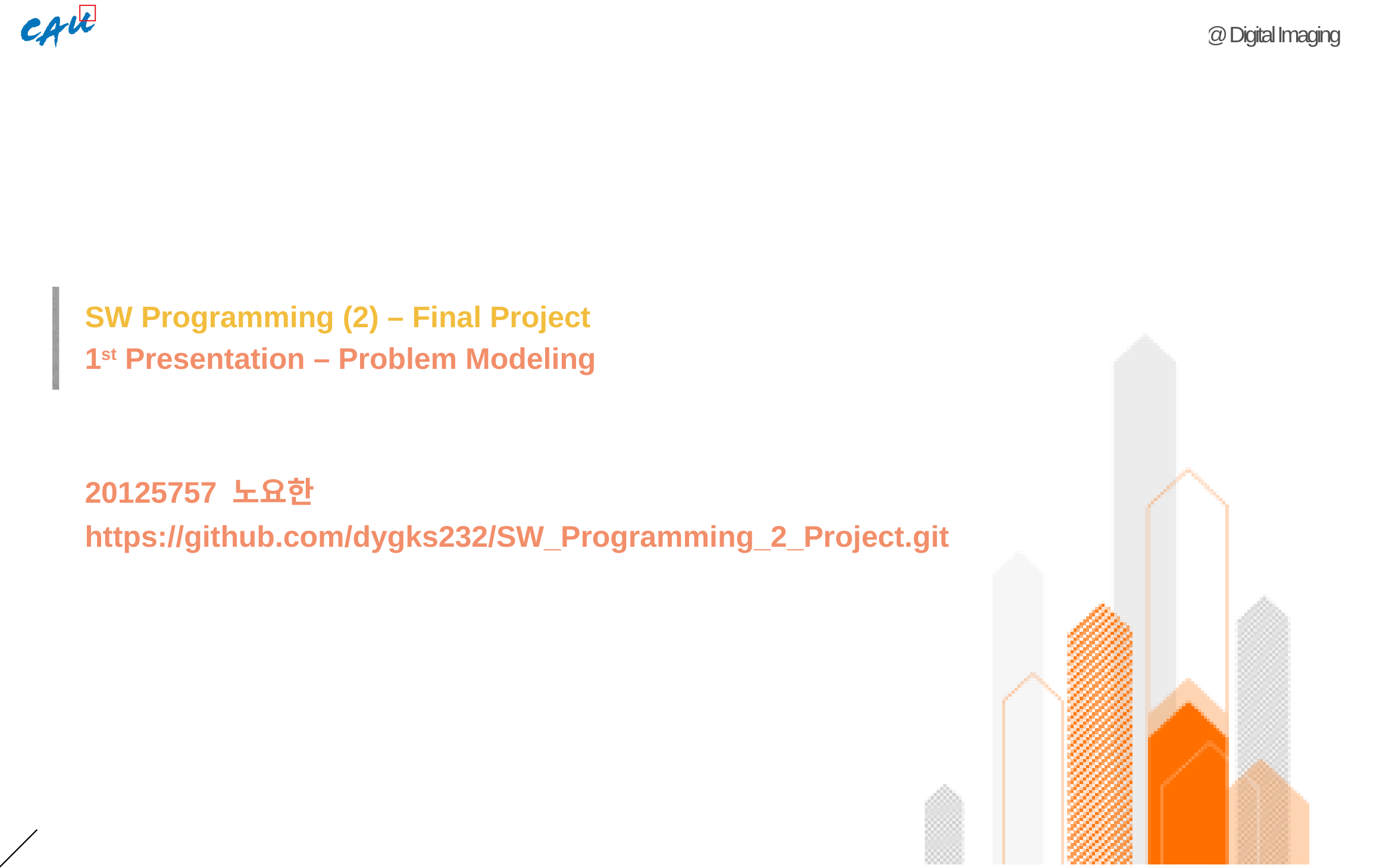

# SW Programming (2) – Final Project
1st Presentation – Problem Modeling

20125757 노요한
https://github.com/dygks232/SW_Programming_2_Project.git